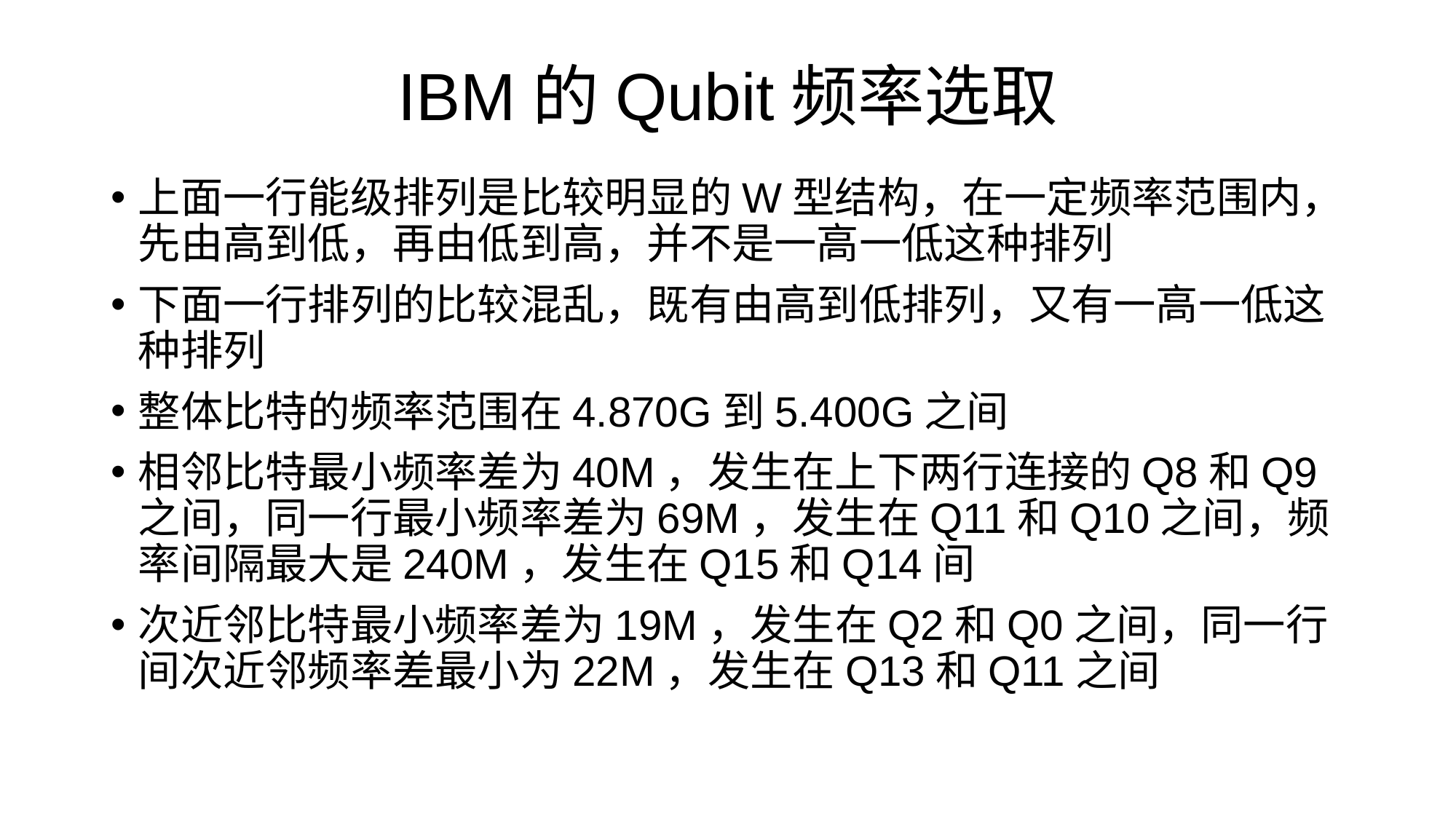

# IBM的Qubit频率选取
上面一行能级排列是比较明显的W型结构，在一定频率范围内，先由高到低，再由低到高，并不是一高一低这种排列
下面一行排列的比较混乱，既有由高到低排列，又有一高一低这种排列
整体比特的频率范围在4.870G到5.400G之间
相邻比特最小频率差为40M，发生在上下两行连接的Q8和Q9之间，同一行最小频率差为69M，发生在Q11和Q10之间，频率间隔最大是240M，发生在Q15和Q14间
次近邻比特最小频率差为19M，发生在Q2和Q0之间，同一行间次近邻频率差最小为22M，发生在Q13和Q11之间